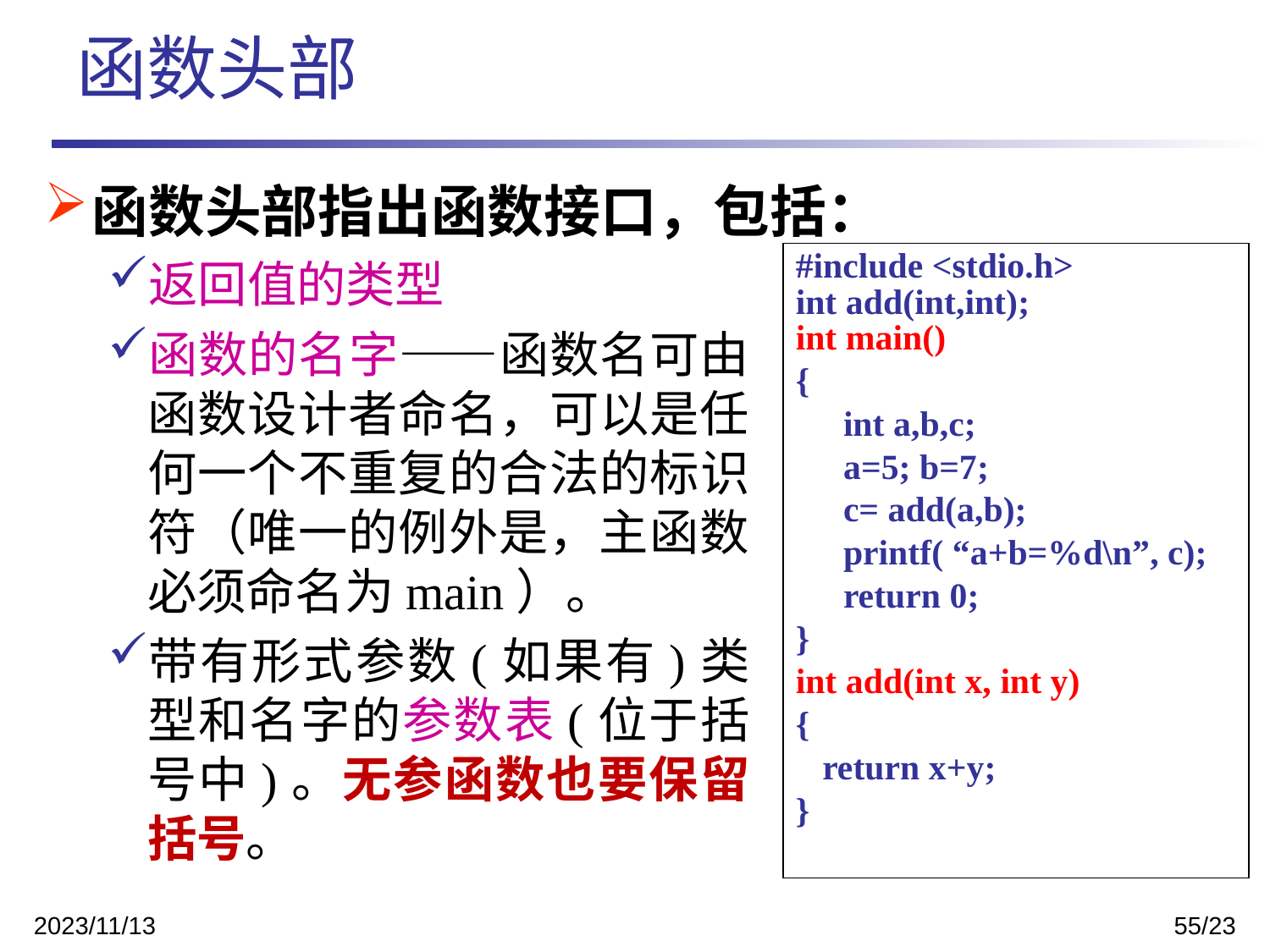

函数头部
函数头部指出函数接口，包括：
返回值的类型
#include <stdio.h>
int add(int,int);
int main()
{
	int a,b,c;
 	a=5; b=7;
 	c= add(a,b);
	printf( “a+b=%d\n”, c);
	return 0;
}
int add(int x, int y)
{
   return x+y;
}
函数的名字——函数名可由函数设计者命名，可以是任何一个不重复的合法的标识符（唯一的例外是，主函数必须命名为main）。
带有形式参数(如果有)类型和名字的参数表(位于括号中)。无参函数也要保留括号。
2023/11/13
55/23